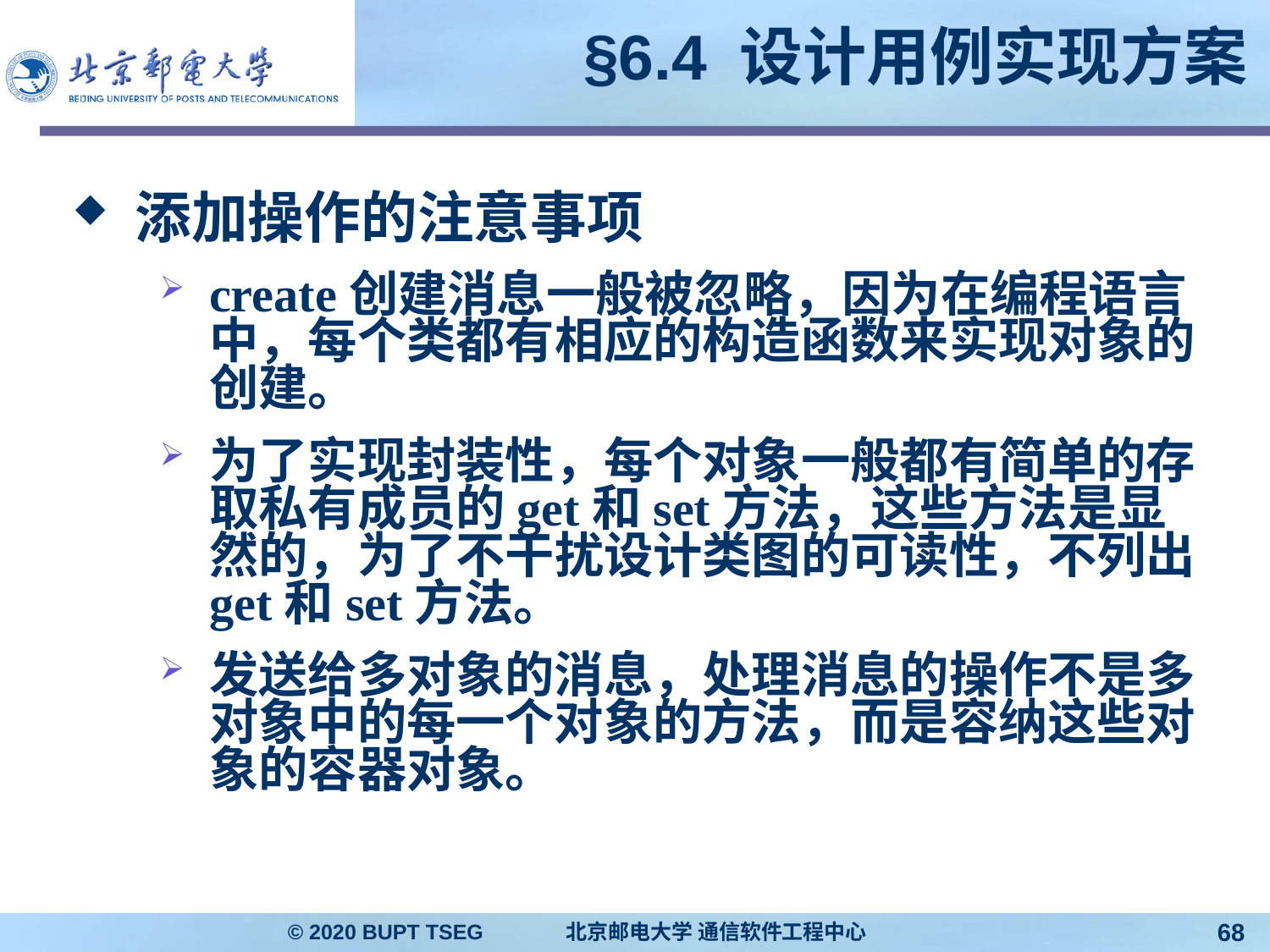

# §6.4 设计用例实现方案
添加操作的注意事项
create创建消息一般被忽略，因为在编程语言中，每个类都有相应的构造函数来实现对象的创建。
为了实现封装性，每个对象一般都有简单的存取私有成员的get和set方法，这些方法是显然的，为了不干扰设计类图的可读性，不列出get和set方法。
发送给多对象的消息，处理消息的操作不是多对象中的每一个对象的方法，而是容纳这些对象的容器对象。
© 2020 BUPT TSEG             北京邮电大学 通信软件工程中心